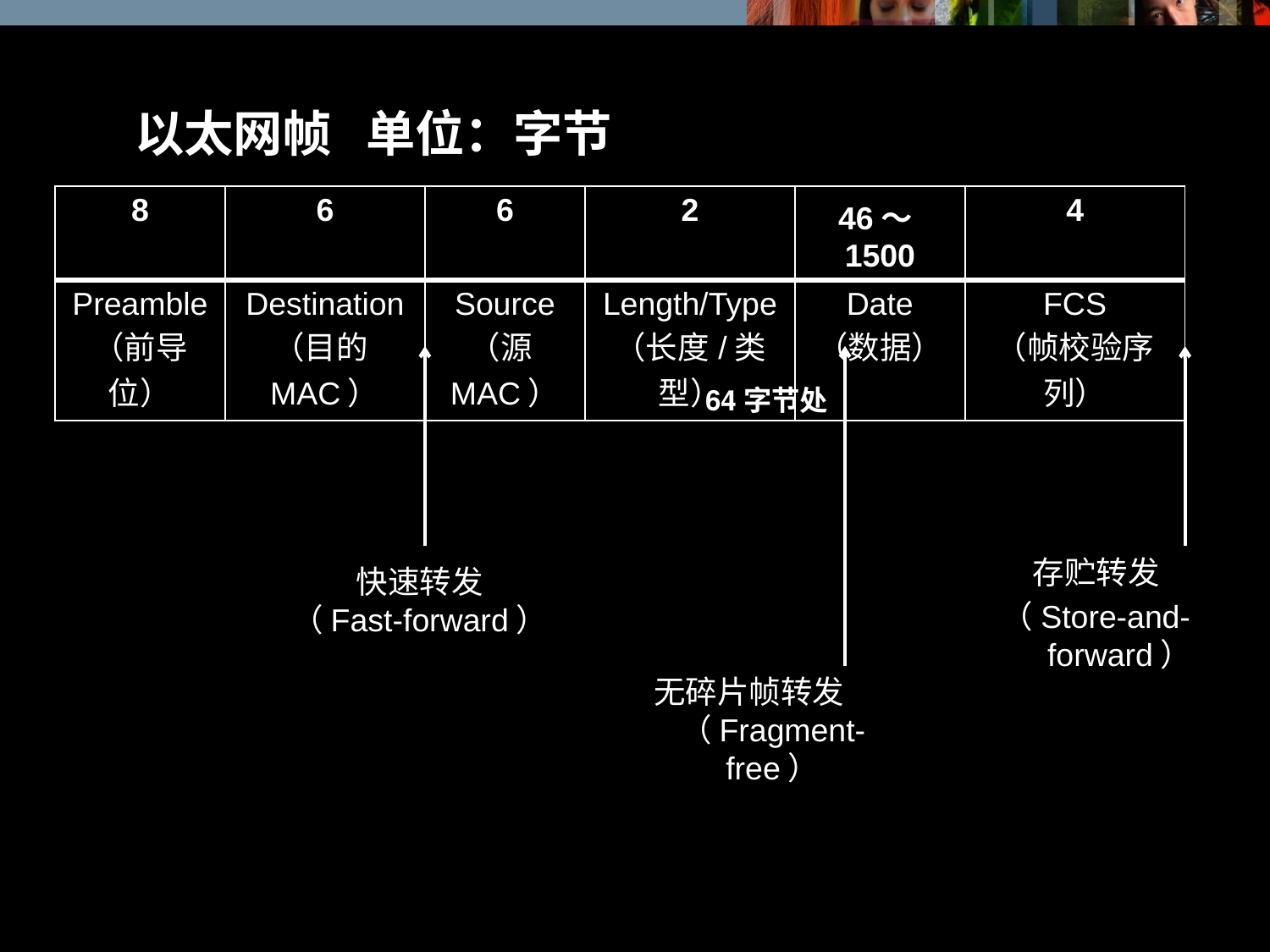

以太网帧   单位：字节
| 8 | 6 | 6 | 2 | 46～1500 | 4 |
| --- | --- | --- | --- | --- | --- |
| Preamble （前导位） | Destination （目的MAC） | Source （源MAC） | Length/Type （长度/类型） | Date （数据） | FCS （帧校验序列） |
64字节处
存贮转发
（Store-and-forward）
快速转发
（Fast-forward）
无碎片帧转发（Fragment-free）